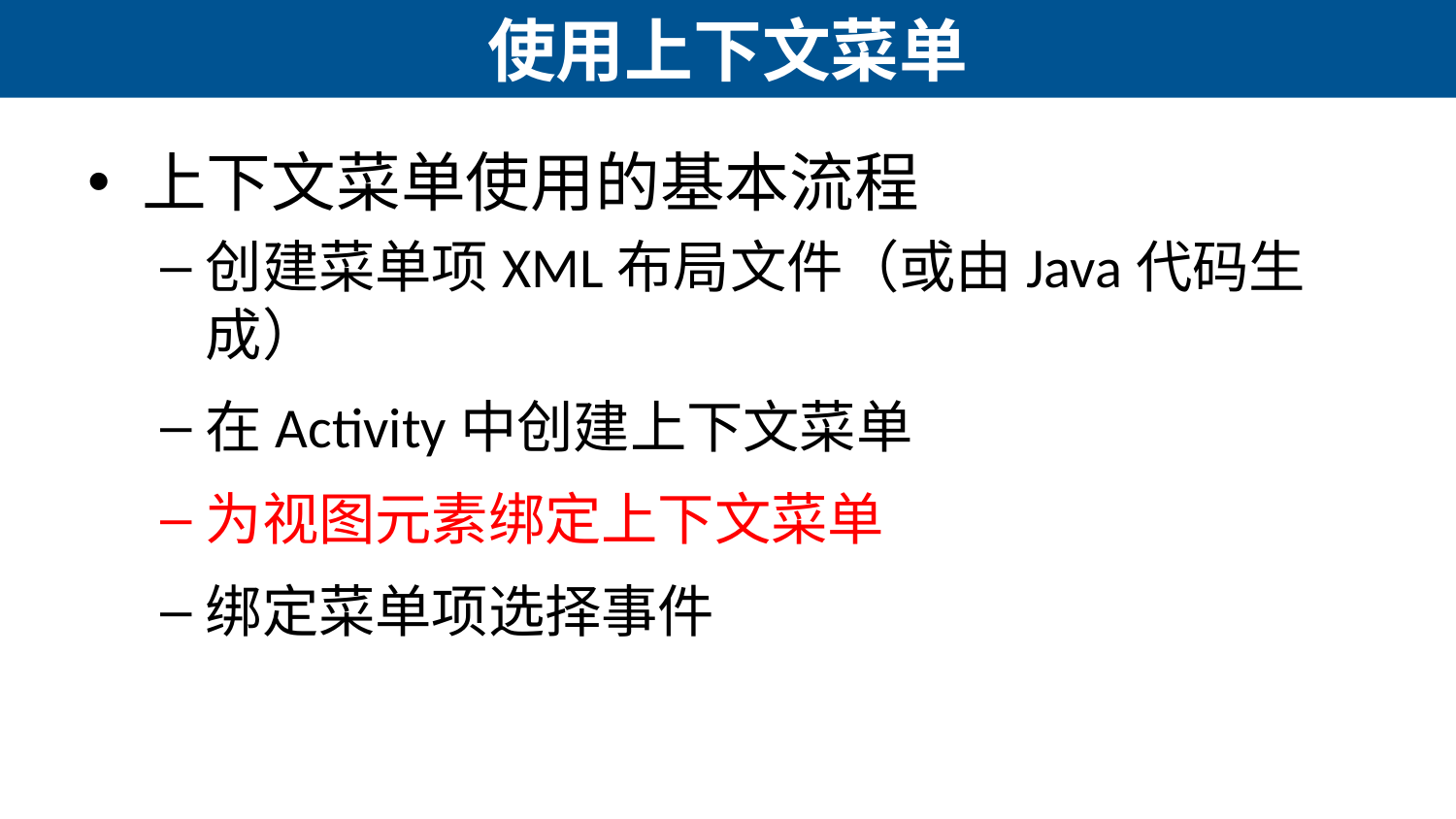

# 使用上下文菜单

上下文菜单使用的基本流程
创建菜单项XML布局文件（或由Java代码生成）
在Activity中创建上下文菜单
为视图元素绑定上下文菜单
绑定菜单项选择事件